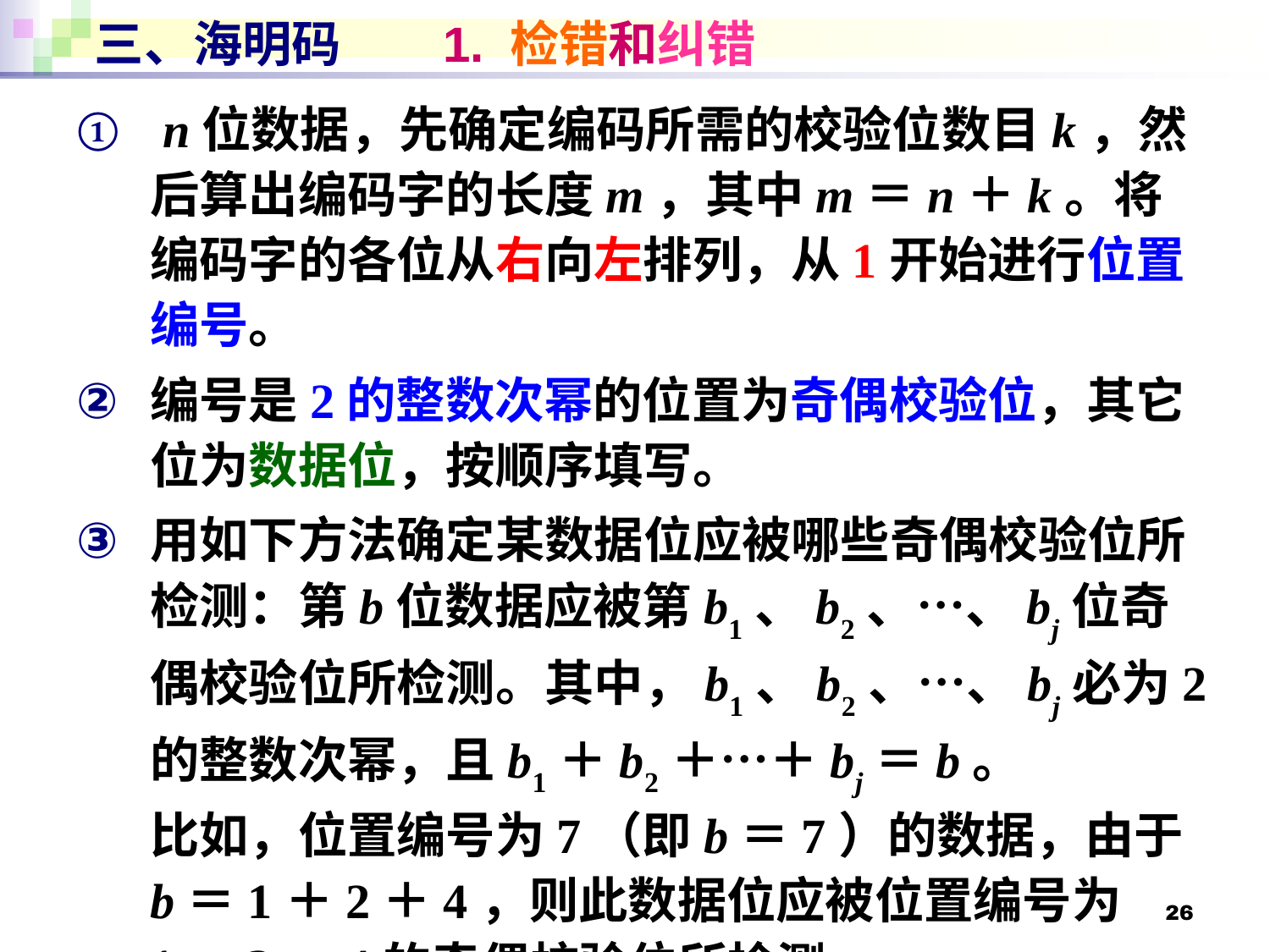

# 三、海明码        1. 检错和纠错
 n位数据，先确定编码所需的校验位数目k，然后算出编码字的长度m，其中m＝n＋k。将编码字的各位从右向左排列，从1开始进行位置编号。
编号是2的整数次幂的位置为奇偶校验位，其它位为数据位，按顺序填写。
用如下方法确定某数据位应被哪些奇偶校验位所检测：第b位数据应被第b1、b2、…、bj位奇偶校验位所检测。其中，b1、b2、…、bj必为2的整数次幂，且b1＋b2＋…＋bj＝b。
比如，位置编号为7（即b＝7）的数据，由于b＝1＋2＋4，则此数据位应被位置编号为1、2、4的奇偶校验位所检测。
26